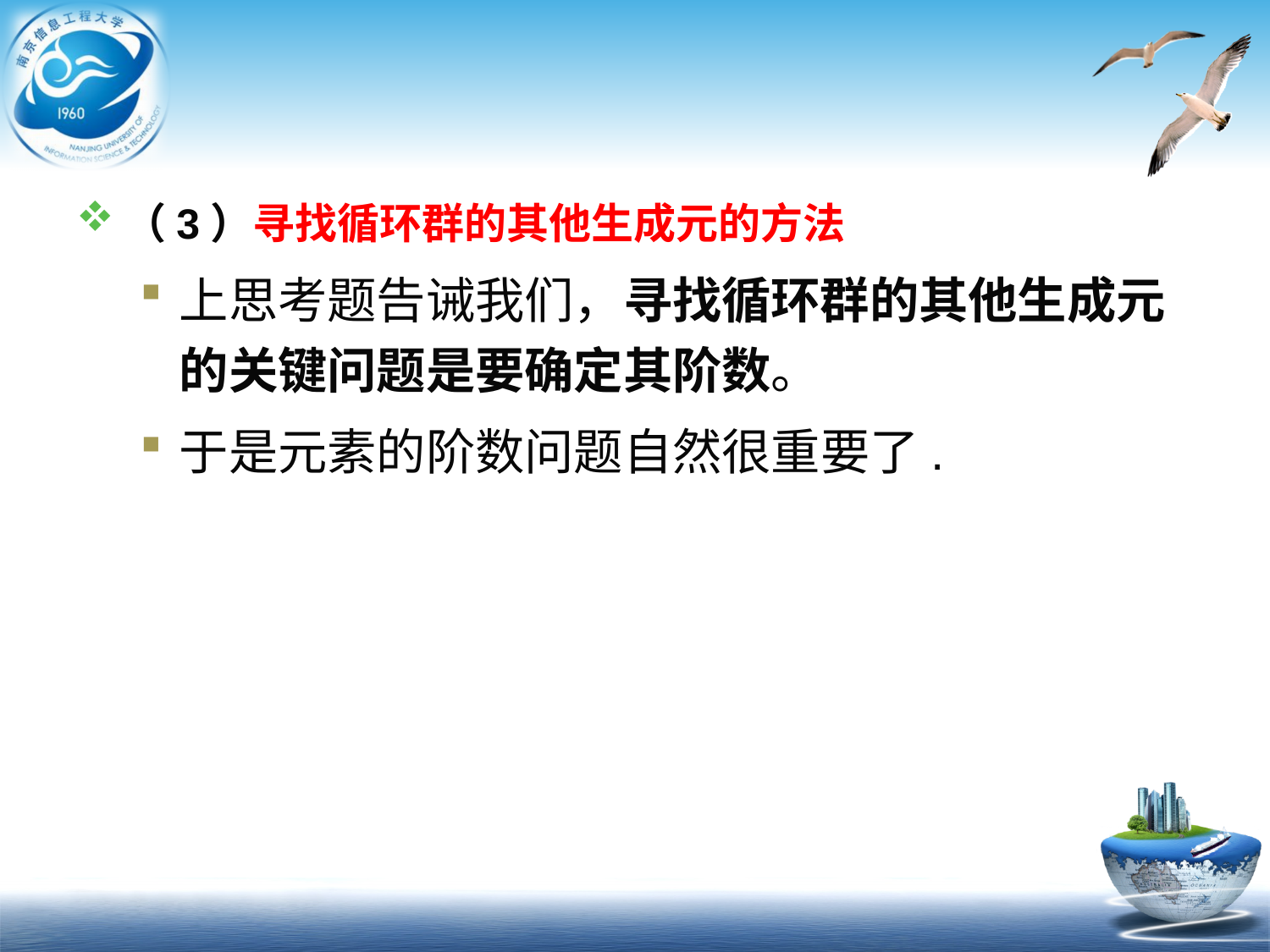

（3）寻找循环群的其他生成元的方法
上思考题告诫我们，寻找循环群的其他生成元的关键问题是要确定其阶数。
于是元素的阶数问题自然很重要了.